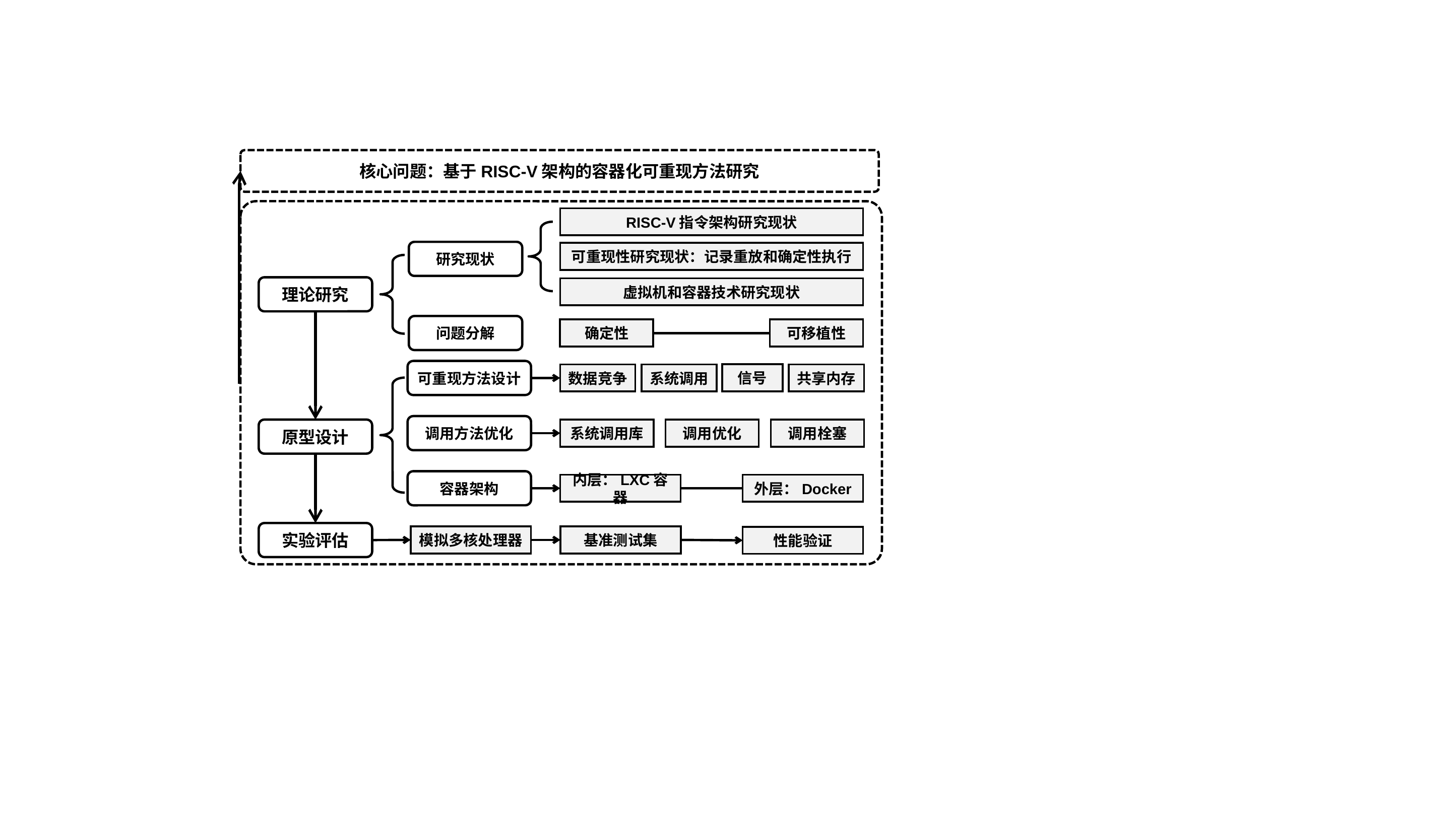

核心问题：基于RISC-V架构的容器化可重现方法研究

RISC-V指令架构研究现状

研究现状
可重现性研究现状：记录重放和确定性执行

理论研究
虚拟机和容器技术研究现状
问题分解
确定性
可移植性
可重现方法设计
信号
数据竞争
系统调用
共享内存

调用方法优化
原型设计
系统调用库
调用优化
调用栓塞
容器架构
外层：Docker
内层：LXC容器
实验评估
模拟多核处理器
基准测试集
性能验证